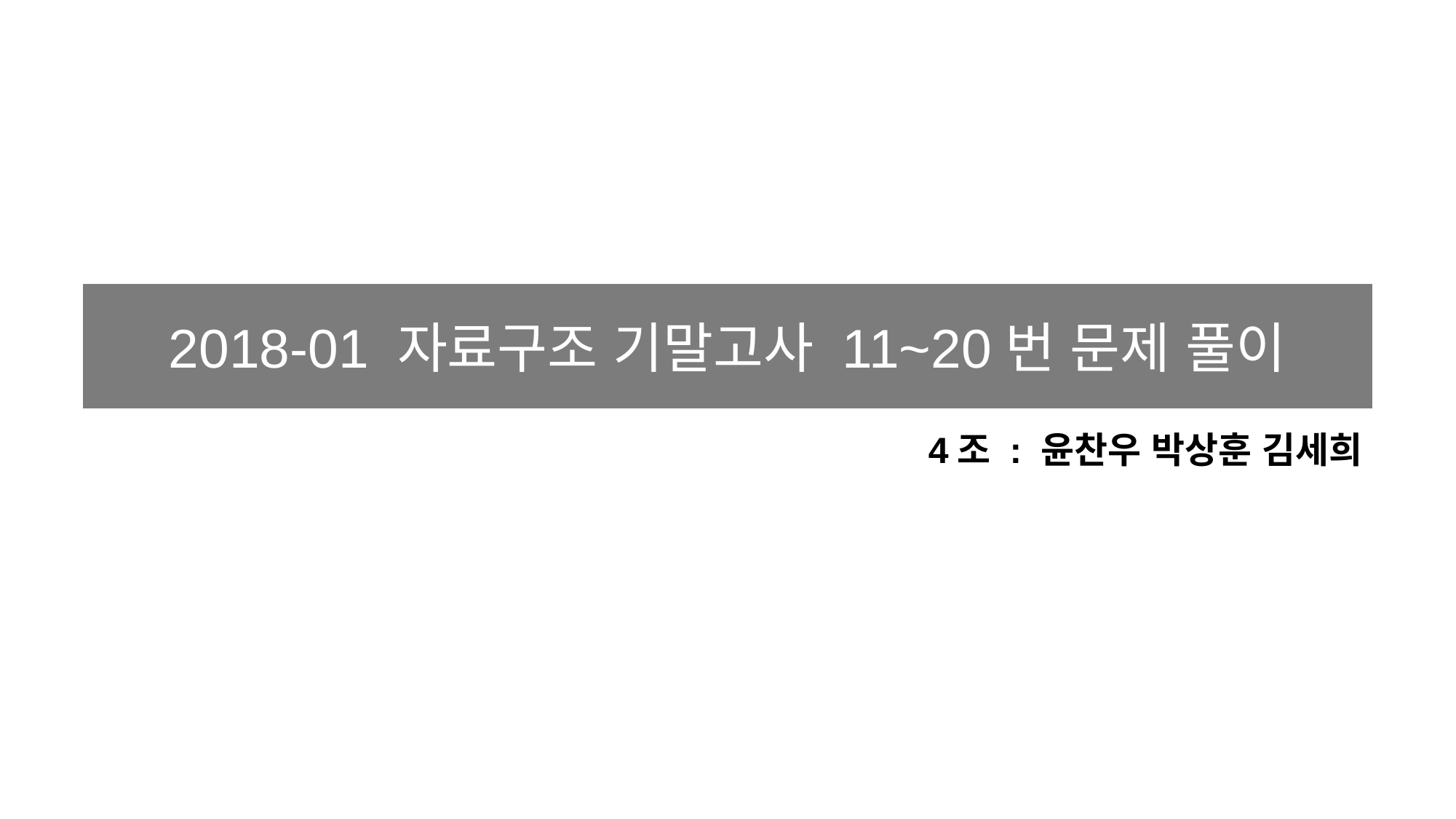

2018-01 자료구조 기말고사 11~20번 문제 풀이
4조 : 윤찬우 박상훈 김세희